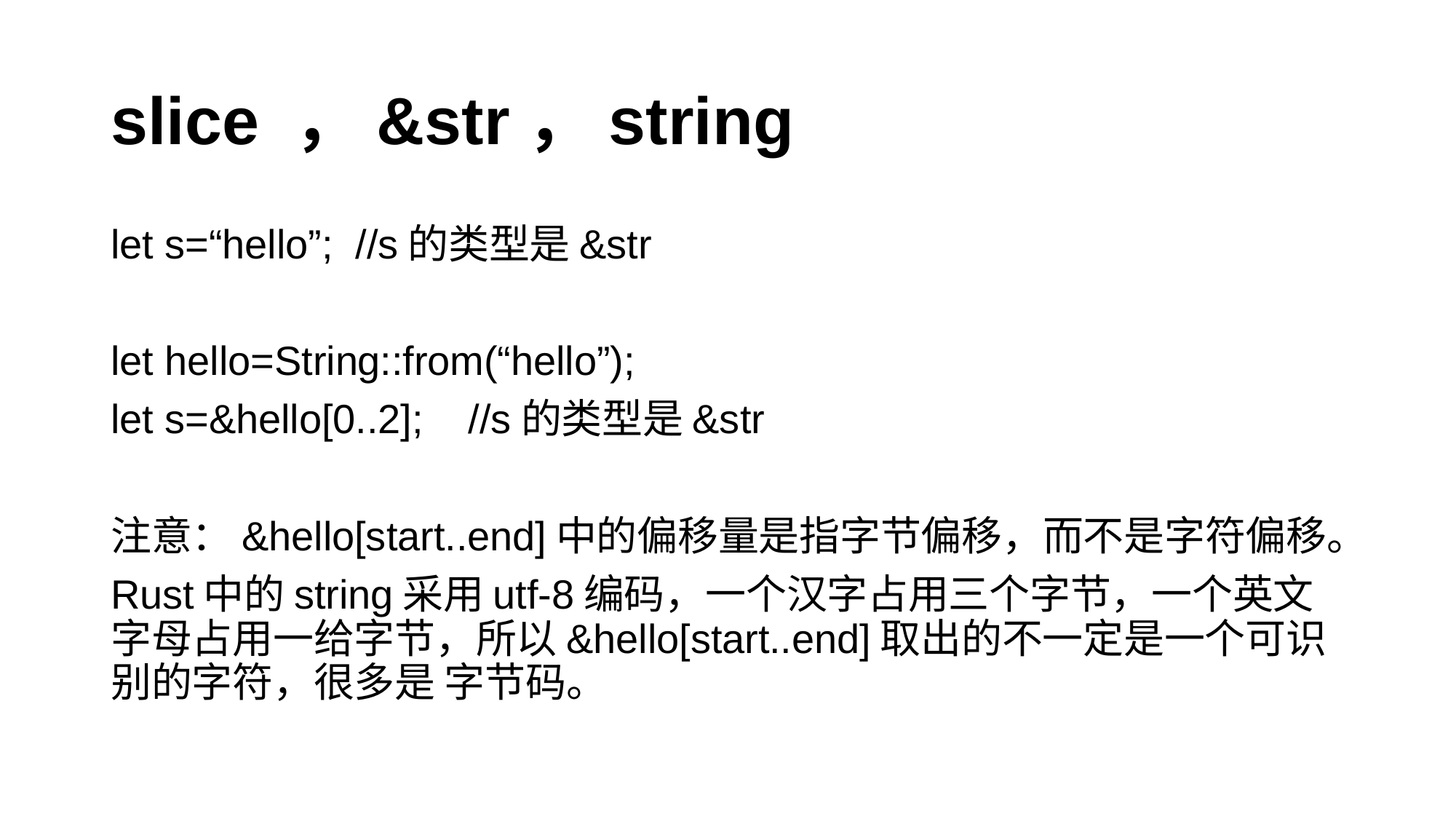

# slice ，&str，string
let s=“hello”;  //s的类型是&str

let hello=String::from(“hello”);
let s=&hello[0..2];    //s的类型是&str

注意：&hello[start..end]中的偏移量是指字节偏移，而不是字符偏移。
Rust中的string采用utf-8编码，一个汉字占用三个字节，一个英文字母占用一给字节，所以&hello[start..end]取出的不一定是一个可识别的字符，很多是 字节码。